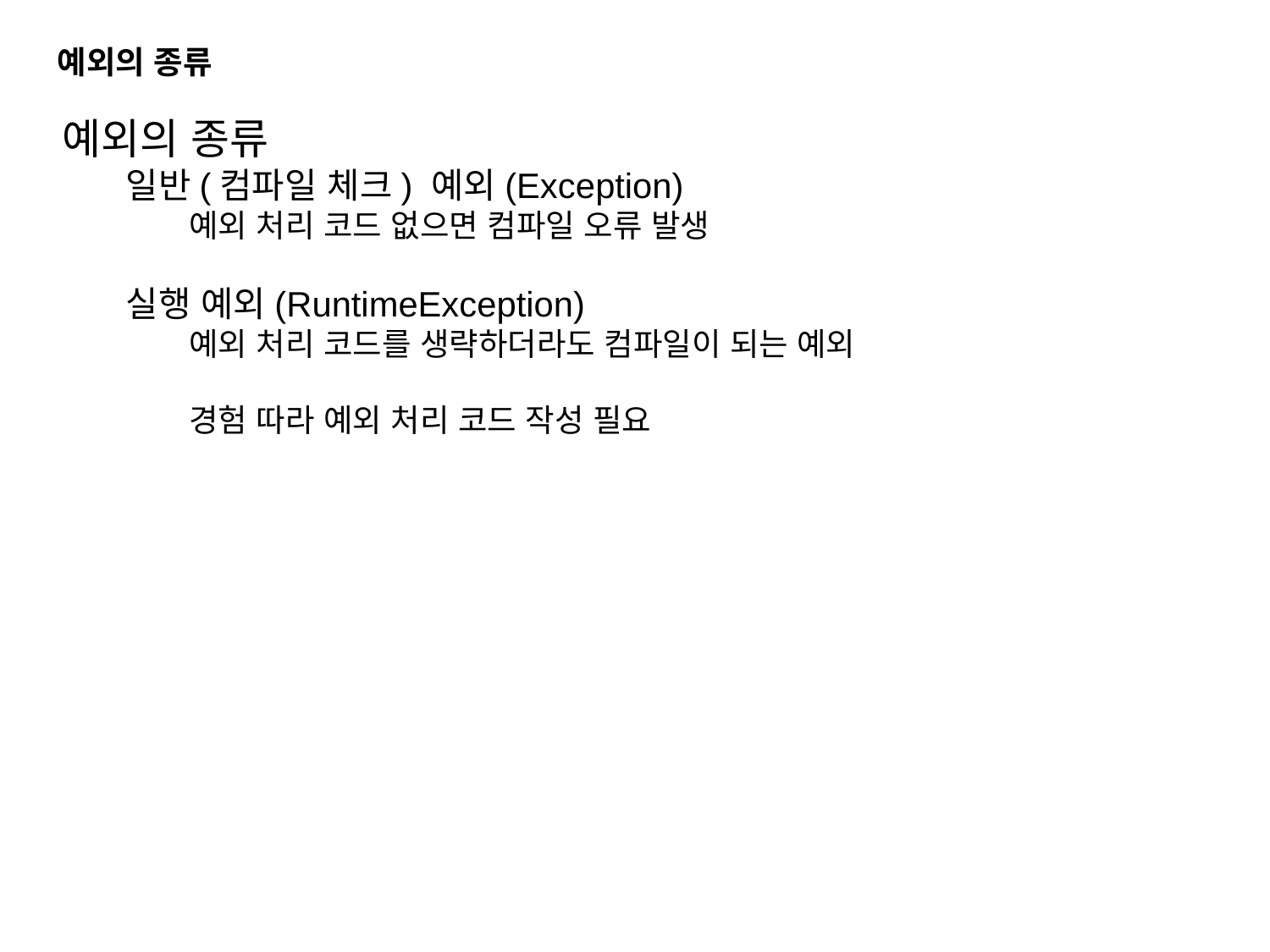

예외의 종류
예외의 종류
일반(컴파일 체크) 예외(Exception)
예외 처리 코드 없으면 컴파일 오류 발생

실행 예외(RuntimeException)
예외 처리 코드를 생략하더라도 컴파일이 되는 예외

경험 따라 예외 처리 코드 작성 필요